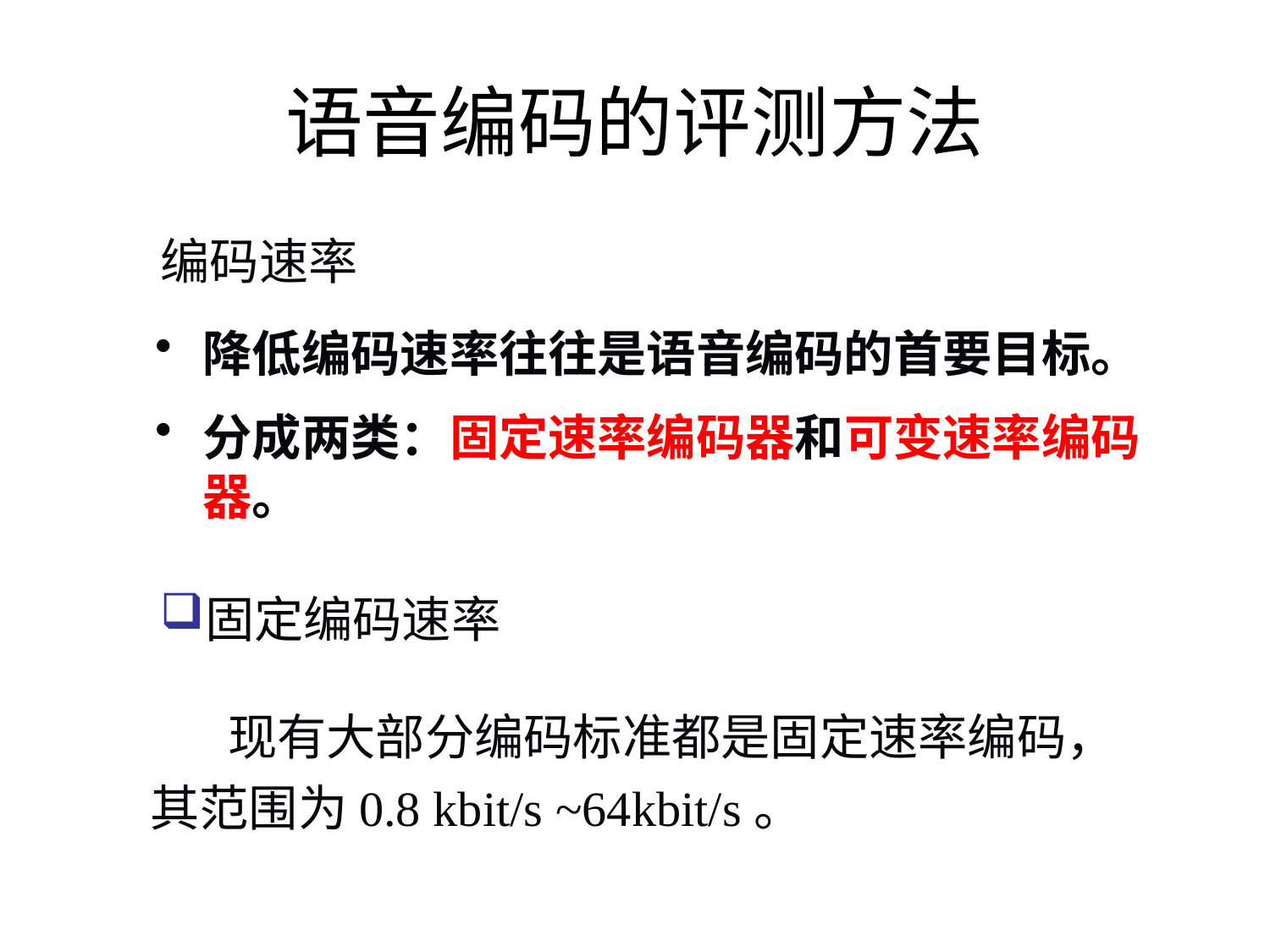

语音编码的评测方法
编码速率
降低编码速率往往是语音编码的首要目标。
分成两类：固定速率编码器和可变速率编码器。
固定编码速率
      现有大部分编码标准都是固定速率编码，其范围为0.8 kbit/s ~64kbit/s。